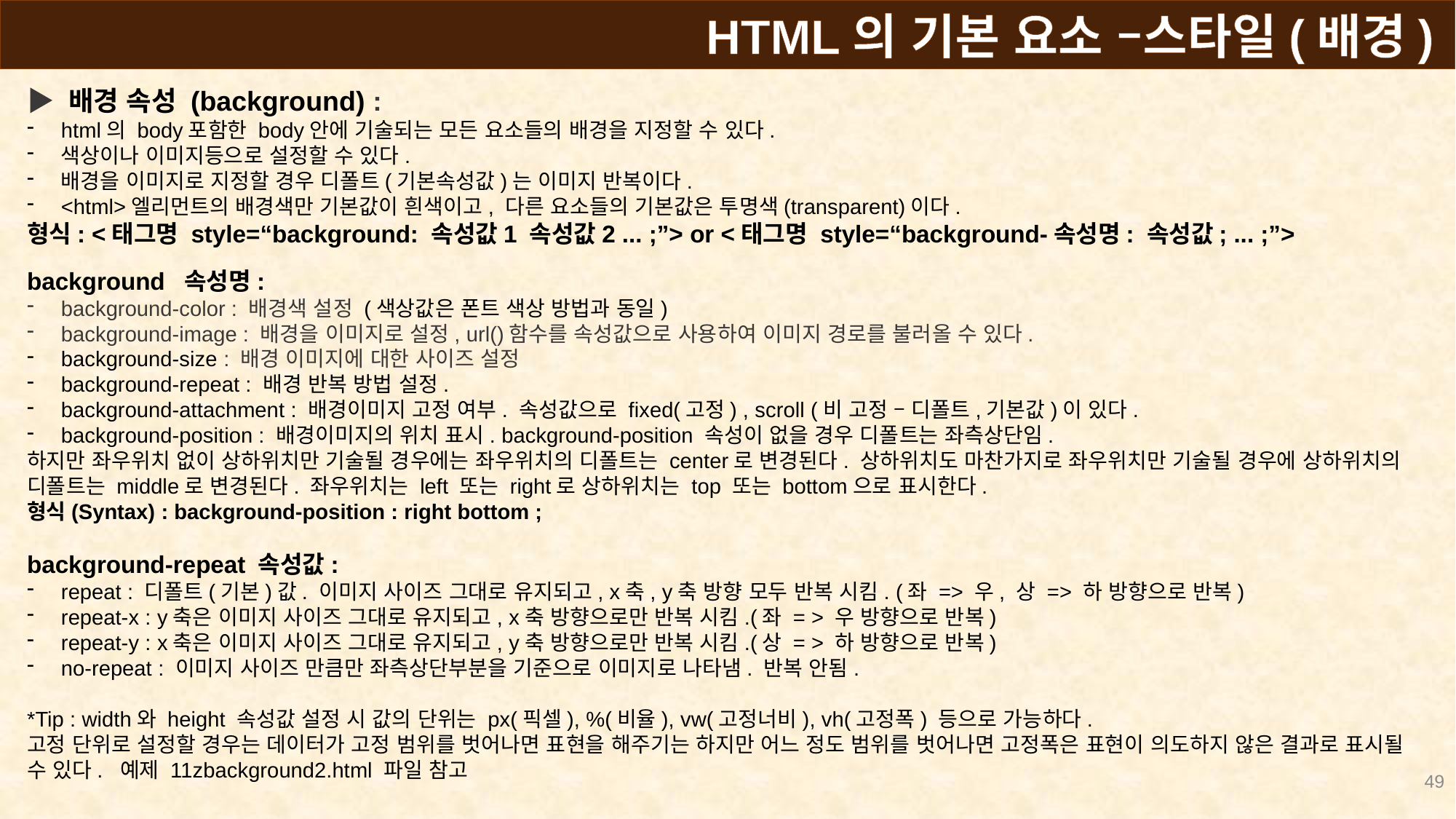

HTML의 기본 요소 –스타일(배경)
▶ 배경 속성 (background) :
html의 body포함한 body안에 기술되는 모든 요소들의 배경을 지정할 수 있다.
색상이나 이미지등으로 설정할 수 있다.
배경을 이미지로 지정할 경우 디폴트(기본속성값)는 이미지 반복이다.
<html>엘리먼트의 배경색만 기본값이 흰색이고, 다른 요소들의 기본값은 투명색(transparent)이다.
형식: <태그명 style=“background: 속성값1 속성값2 ... ;”> or <태그명 style=“background-속성명: 속성값; ... ;”>

background  속성명:
background-color : 배경색 설정 (색상값은 폰트 색상 방법과 동일)
background-image : 배경을 이미지로 설정, url()함수를 속성값으로 사용하여 이미지 경로를 불러올 수 있다.
background-size : 배경 이미지에 대한 사이즈 설정
background-repeat : 배경 반복 방법 설정.
background-attachment : 배경이미지 고정 여부. 속성값으로 fixed(고정) , scroll (비 고정 – 디폴트,기본값)이 있다.
background-position : 배경이미지의 위치 표시. background-position 속성이 없을 경우 디폴트는 좌측상단임.
하지만 좌우위치 없이 상하위치만 기술될 경우에는 좌우위치의 디폴트는 center로 변경된다. 상하위치도 마찬가지로 좌우위치만 기술될 경우에 상하위치의 디폴트는 middle로 변경된다. 좌우위치는 left 또는 right로 상하위치는 top 또는 bottom으로 표시한다.
형식(Syntax) : background-position : right bottom ;

background-repeat 속성값:
repeat : 디폴트(기본)값. 이미지 사이즈 그대로 유지되고, x축, y축 방향 모두 반복 시킴. (좌 => 우, 상 => 하 방향으로 반복)
repeat-x : y축은 이미지 사이즈 그대로 유지되고, x축 방향으로만 반복 시킴.(좌 = > 우 방향으로 반복)
repeat-y : x축은 이미지 사이즈 그대로 유지되고, y축 방향으로만 반복 시킴.(상 = > 하 방향으로 반복)
no-repeat : 이미지 사이즈 만큼만 좌측상단부분을 기준으로 이미지로 나타냄. 반복 안됨.

*Tip : width와 height 속성값 설정 시 값의 단위는 px(픽셀), %(비율), vw(고정너비), vh(고정폭) 등으로 가능하다.
고정 단위로 설정할 경우는 데이터가 고정 범위를 벗어나면 표현을 해주기는 하지만 어느 정도 범위를 벗어나면 고정폭은 표현이 의도하지 않은 결과로 표시될 수 있다.  예제 11zbackground2.html 파일 참고
49